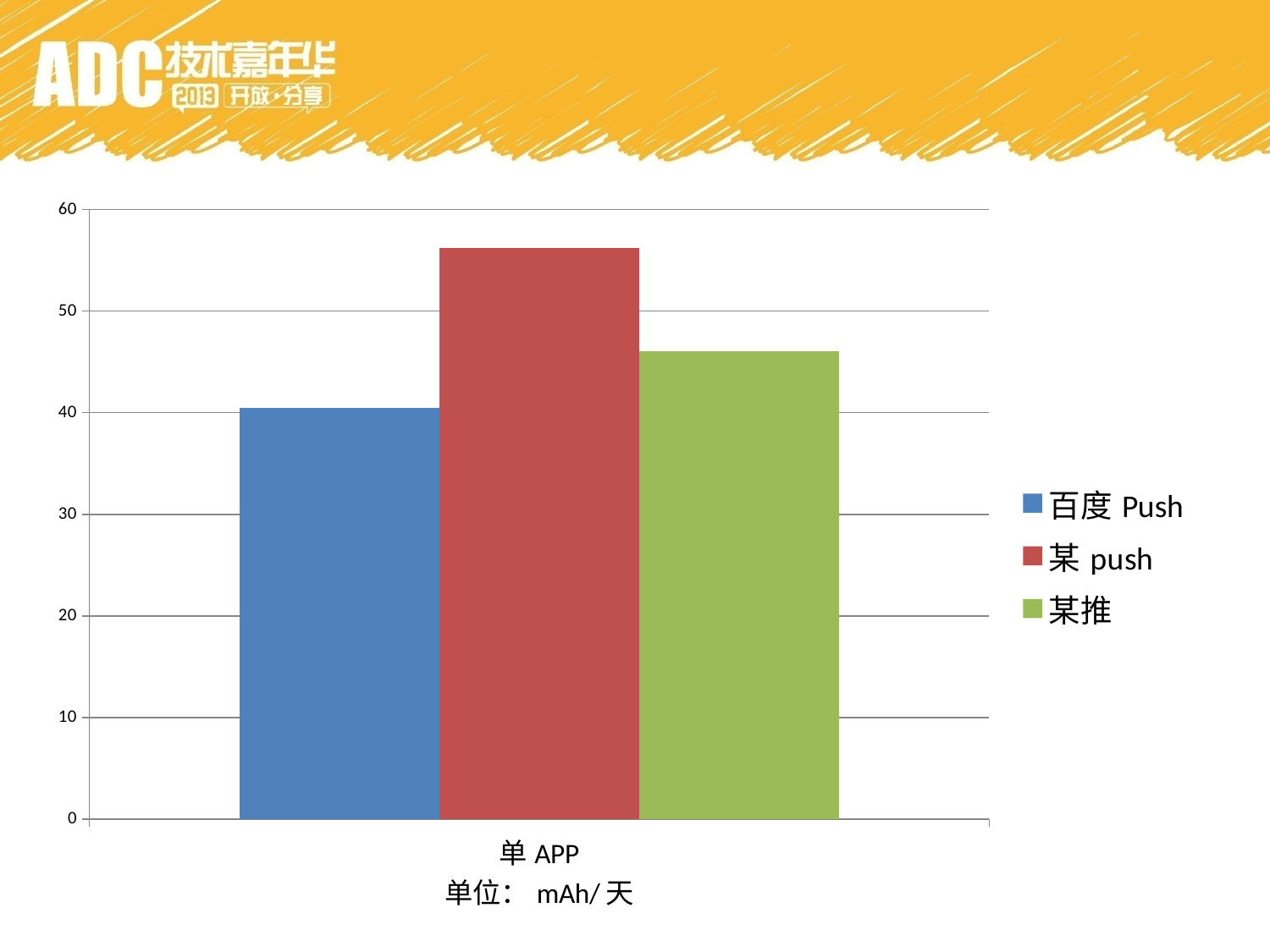

### Chart

| Category | 百度Push | 某push | 某推 |
|---|---|---|---|
| 单APP
单位：mAh/天 | 40.475 | 56.246 | 46.031 |